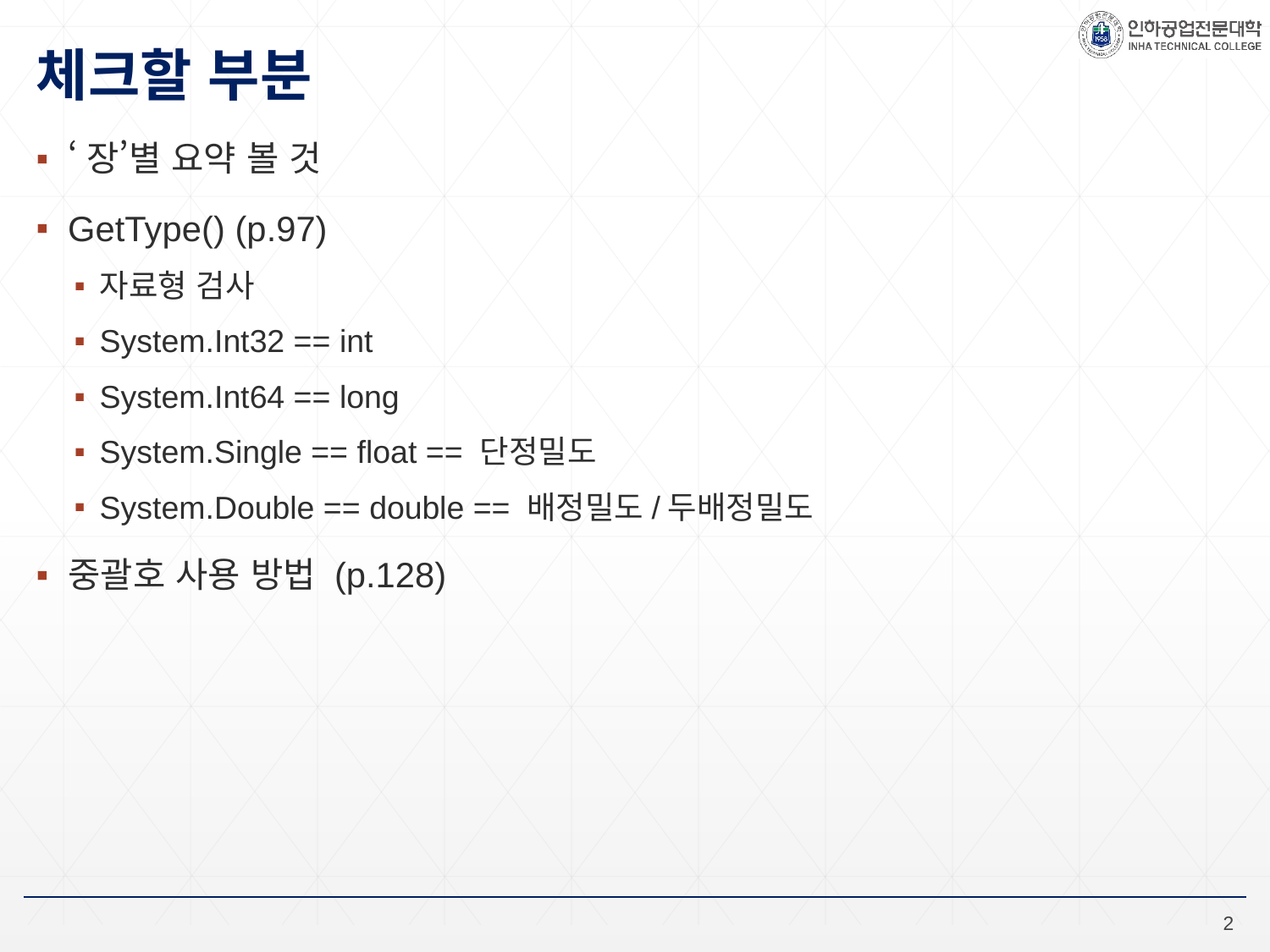

# 체크할 부분
‘장’별 요약 볼 것
GetType() (p.97)
자료형 검사
System.Int32 == int
System.Int64 == long
System.Single == float == 단정밀도
System.Double == double == 배정밀도/두배정밀도
중괄호 사용 방법 (p.128)
2